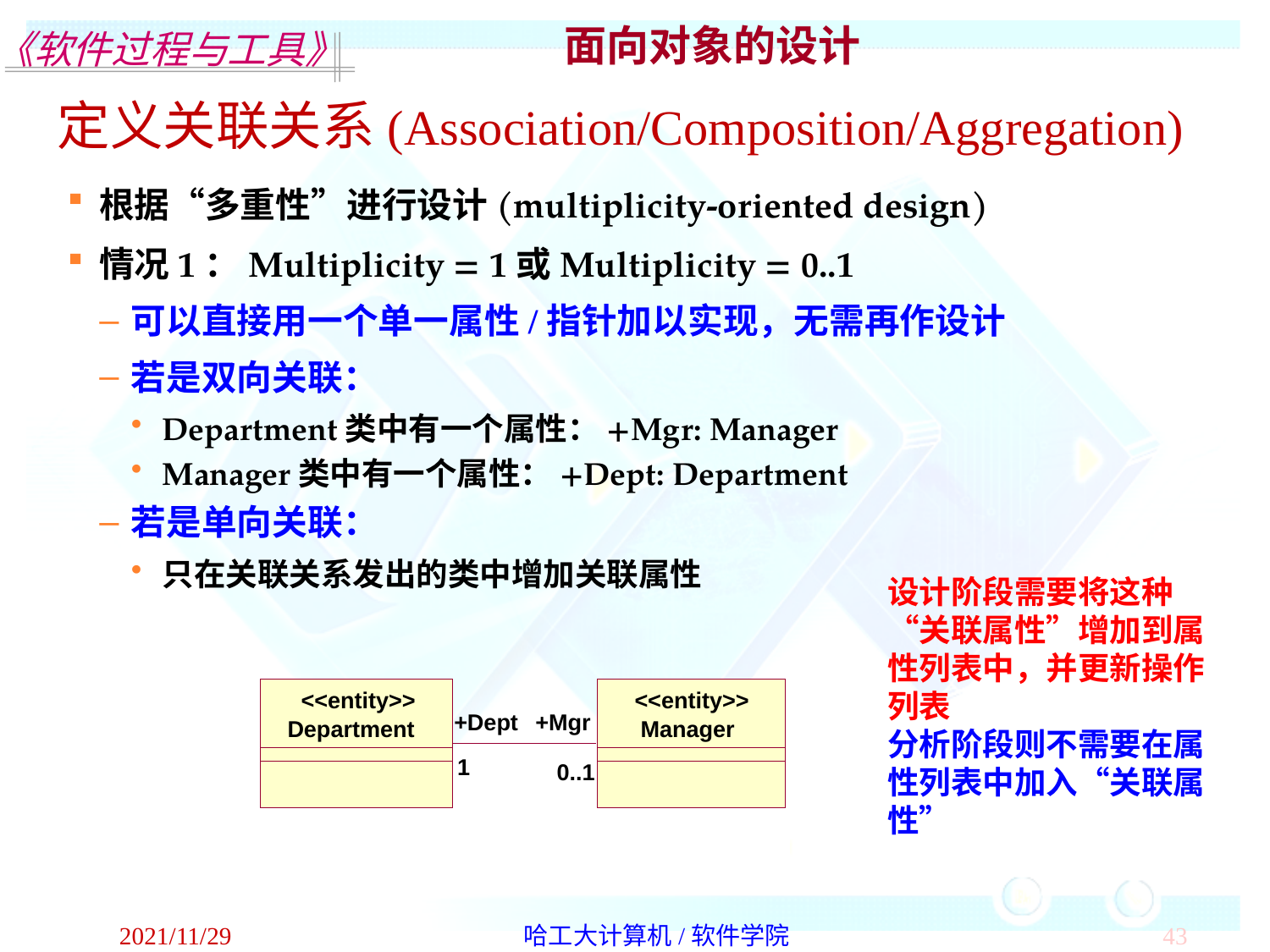

面向对象的设计
定义关联关系(Association/Composition/Aggregation)
根据“多重性”进行设计(multiplicity-oriented design)
情况1：Multiplicity = 1或Multiplicity = 0..1
可以直接用一个单一属性/指针加以实现，无需再作设计
若是双向关联：
Department类中有一个属性：+Mgr: Manager
Manager类中有一个属性：+Dept: Department
若是单向关联：
只在关联关系发出的类中增加关联属性

设计阶段需要将这种“关联属性”增加到属性列表中，并更新操作列表
分析阶段则不需要在属性列表中加入“关联属性”

<<entity>>
<<entity>>
+Dept
+Mgr
Department
Manager

1
0..1